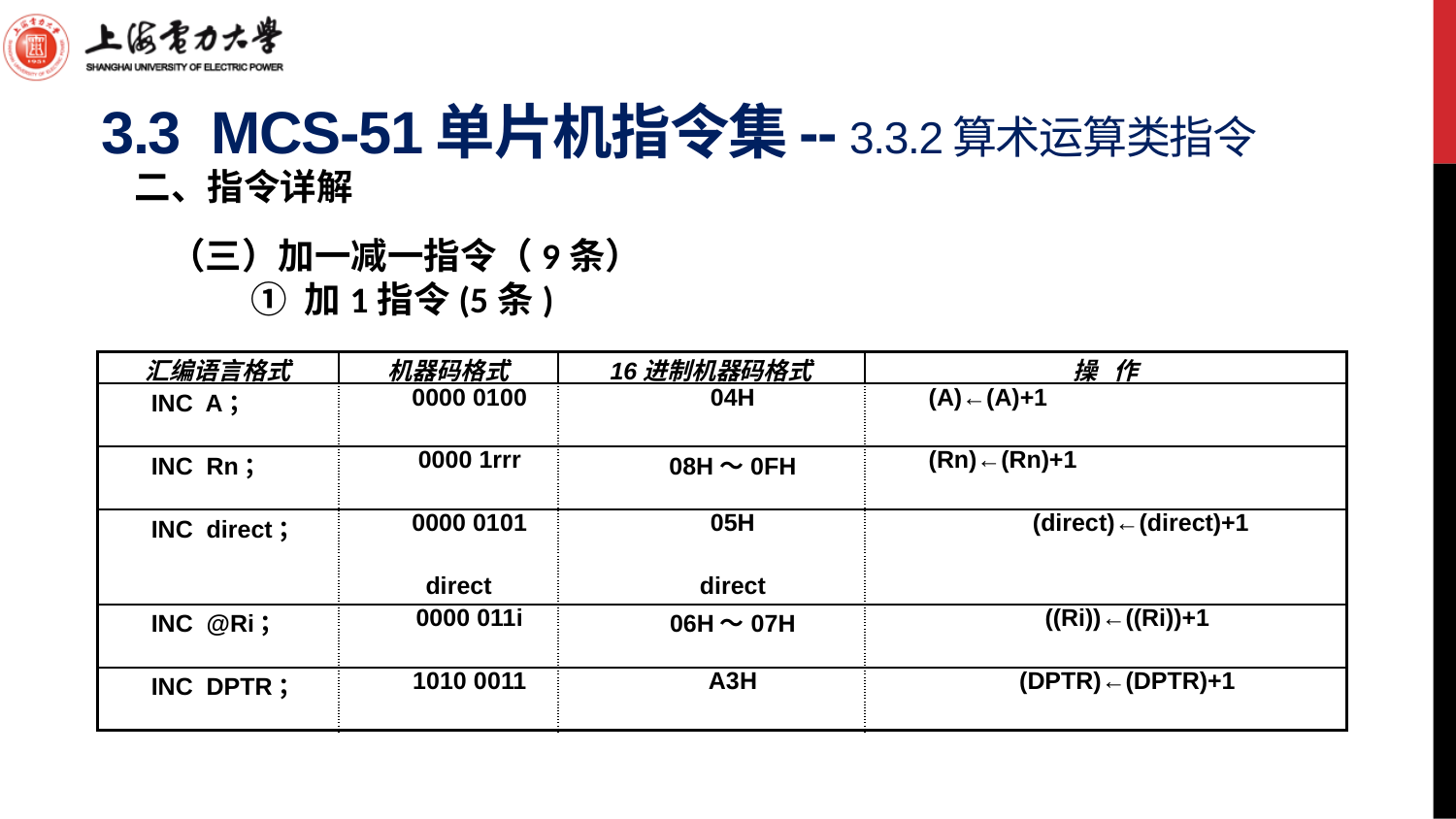

# 3.3  MCS-51单片机指令集-- 3.3.2算术运算类指令
二、指令详解

（三）加一减一指令（9条）
          ① 加1指令(5条)

| 汇编语言格式 | 机器码格式 | 16进制机器码格式 | 操 作 |
| --- | --- | --- | --- |
| INC A； | 0000 0100 | 04H | (A)←(A)+1 |
| INC Rn； | 0000 1rrr | 08H～0FH | (Rn)←(Rn)+1 |
| INC direct； | 0000 0101 | 05H | (direct)←(direct)+1 |
|  | direct | direct |  |
| INC @Ri； | 0000 011i | 06H～07H | ((Ri))←((Ri))+1 |
| INC DPTR； | 1010 0011 | A3H | (DPTR)←(DPTR)+1 |